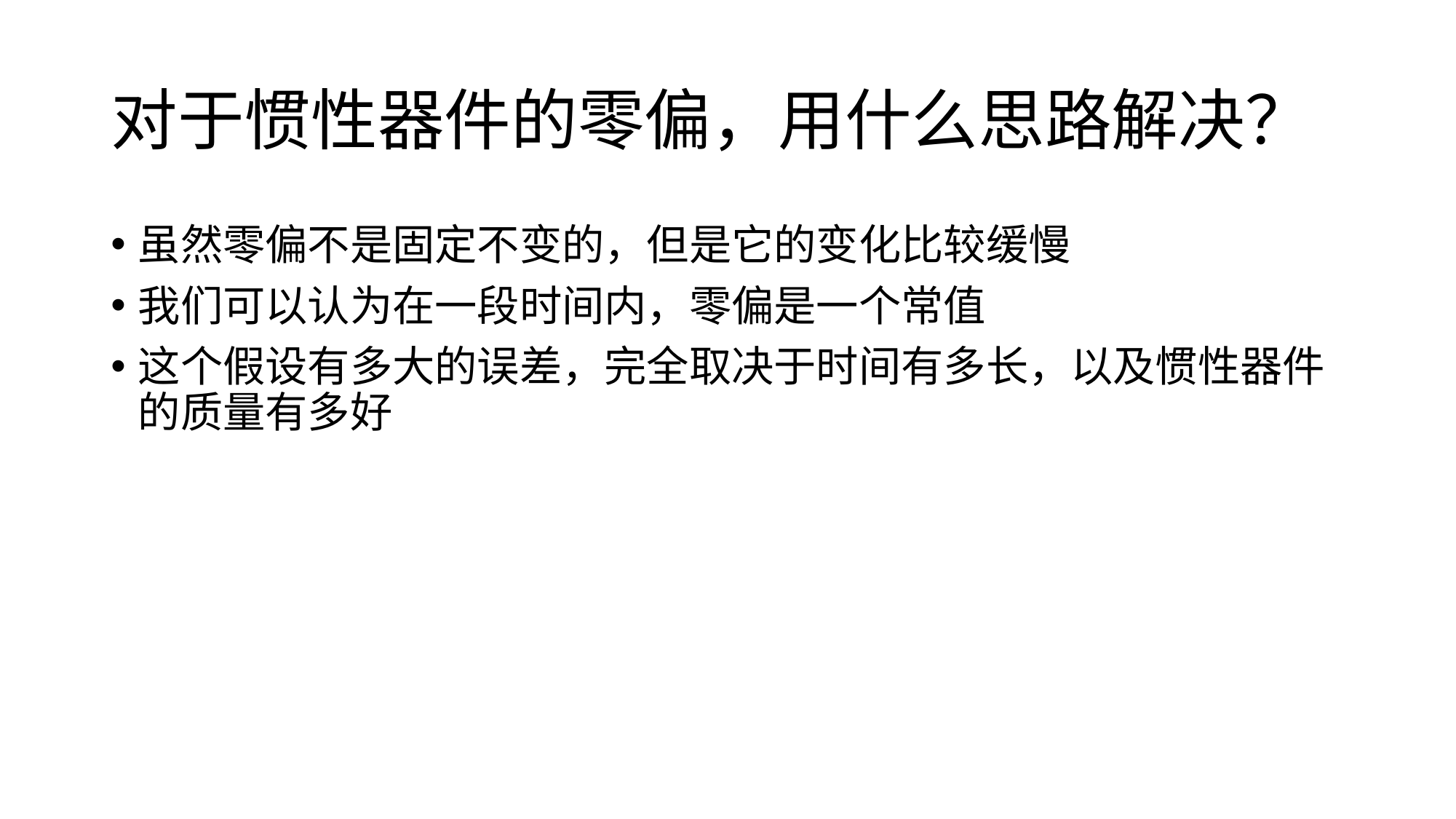

# 对于惯性器件的零偏，用什么思路解决？
虽然零偏不是固定不变的，但是它的变化比较缓慢
我们可以认为在一段时间内，零偏是一个常值
这个假设有多大的误差，完全取决于时间有多长，以及惯性器件的质量有多好